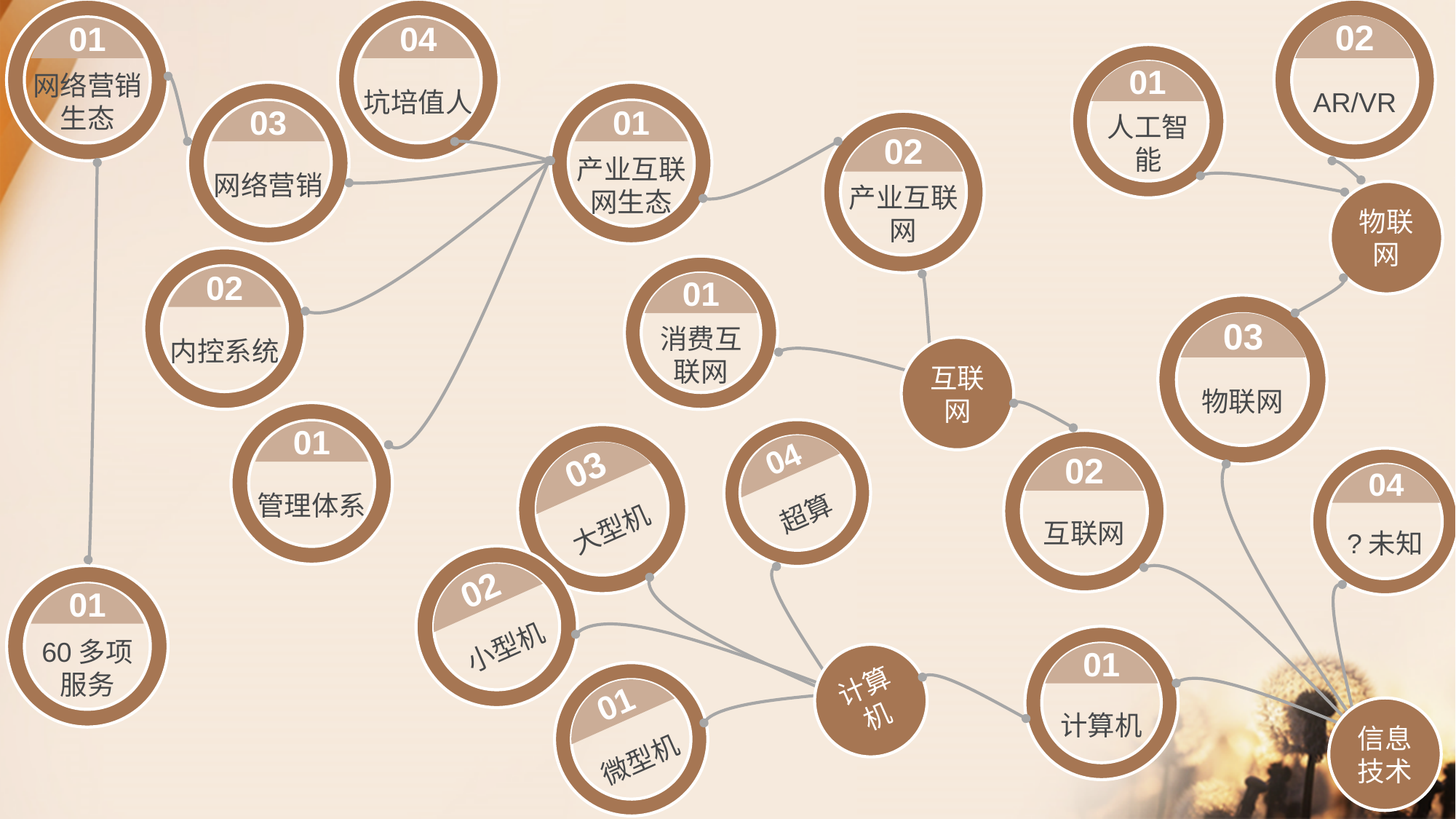

AR/VR
网络营销生态
坑培值人
02
01
04
人工智能
01

网络营销
产业互联
网生态
03
01
产业互联网

02

物联网
内控系统
消费互联网
02

01

物联网
03
互联网

管理体系
大型机
03
小型机
超算
02
04

微型机

01

计算机
01
互联网
02
?未知

04
60多项服务

01

计算机
01

信息技术